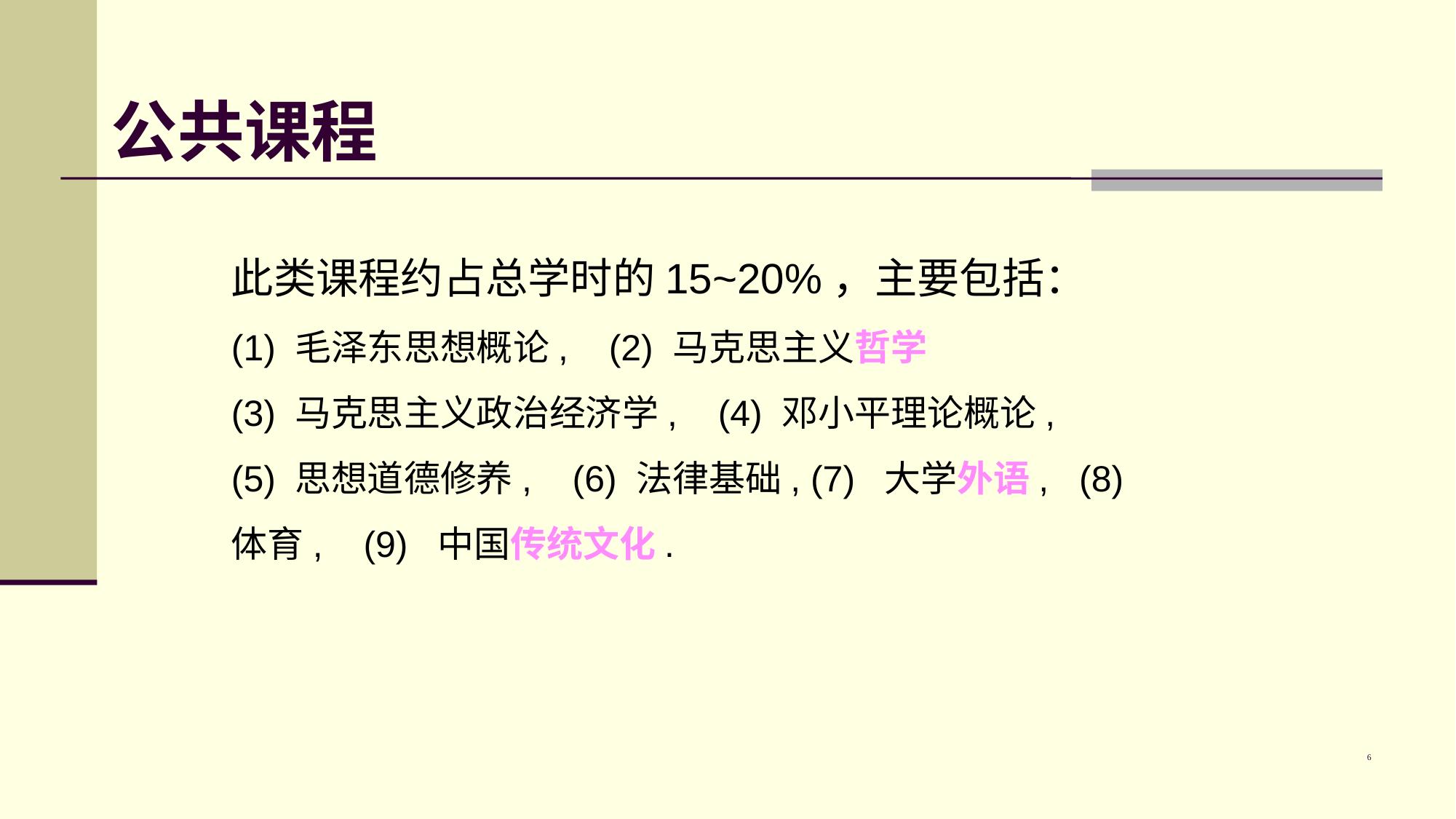

# 公共课程
此类课程约占总学时的15~20%，主要包括：
(1) 毛泽东思想概论,    (2) 马克思主义哲学
(3) 马克思主义政治经济学,    (4) 邓小平理论概论,
(5) 思想道德修养,    (6) 法律基础, (7)  大学外语,   (8)  体育,    (9)  中国传统文化.
6